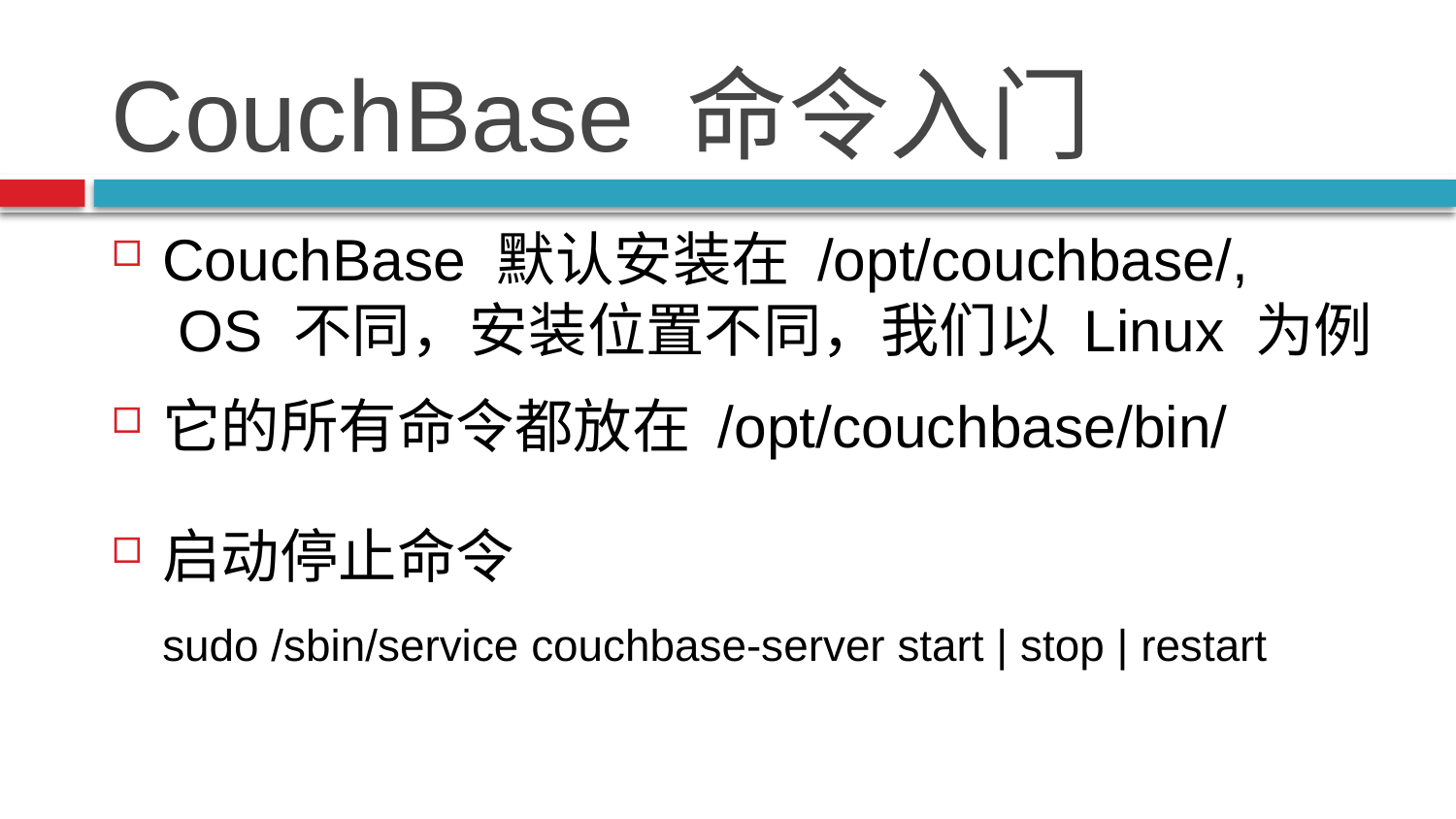

# CouchBase 命令入门
CouchBase 默认安装在 /opt/couchbase/,
 OS 不同，安装位置不同，我们以 Linux 为例
它的所有命令都放在 /opt/couchbase/bin/
启动停止命令
sudo /sbin/service couchbase-server start | stop | restart